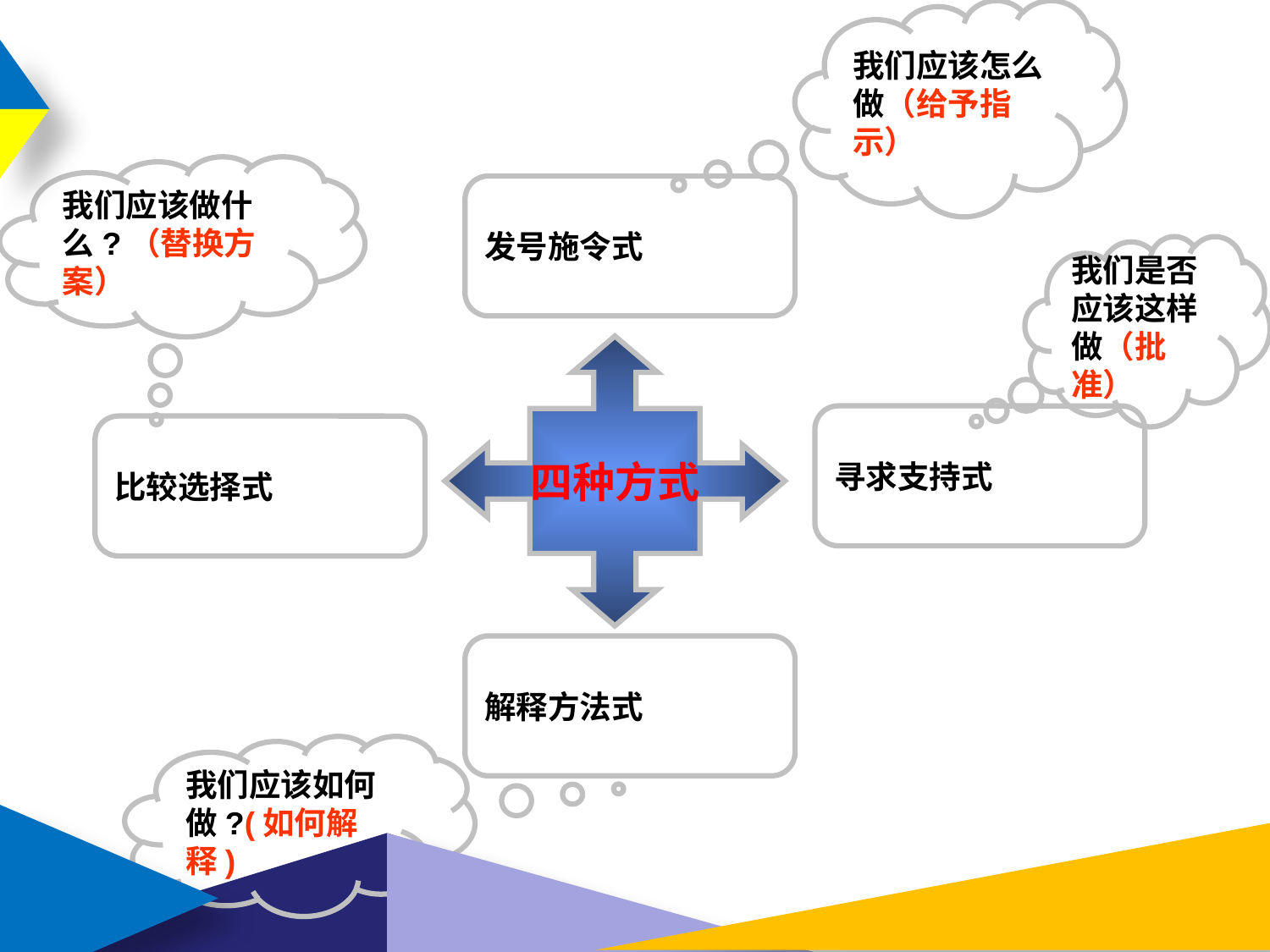

我们应该怎么做（给予指示）

我们应该做什么?（替换方案）
发号施令式
我们是否应该这样做（批准）
四种方式
寻求支持式
比较选择式

解释方法式
我们应该如何做?(如何解释)